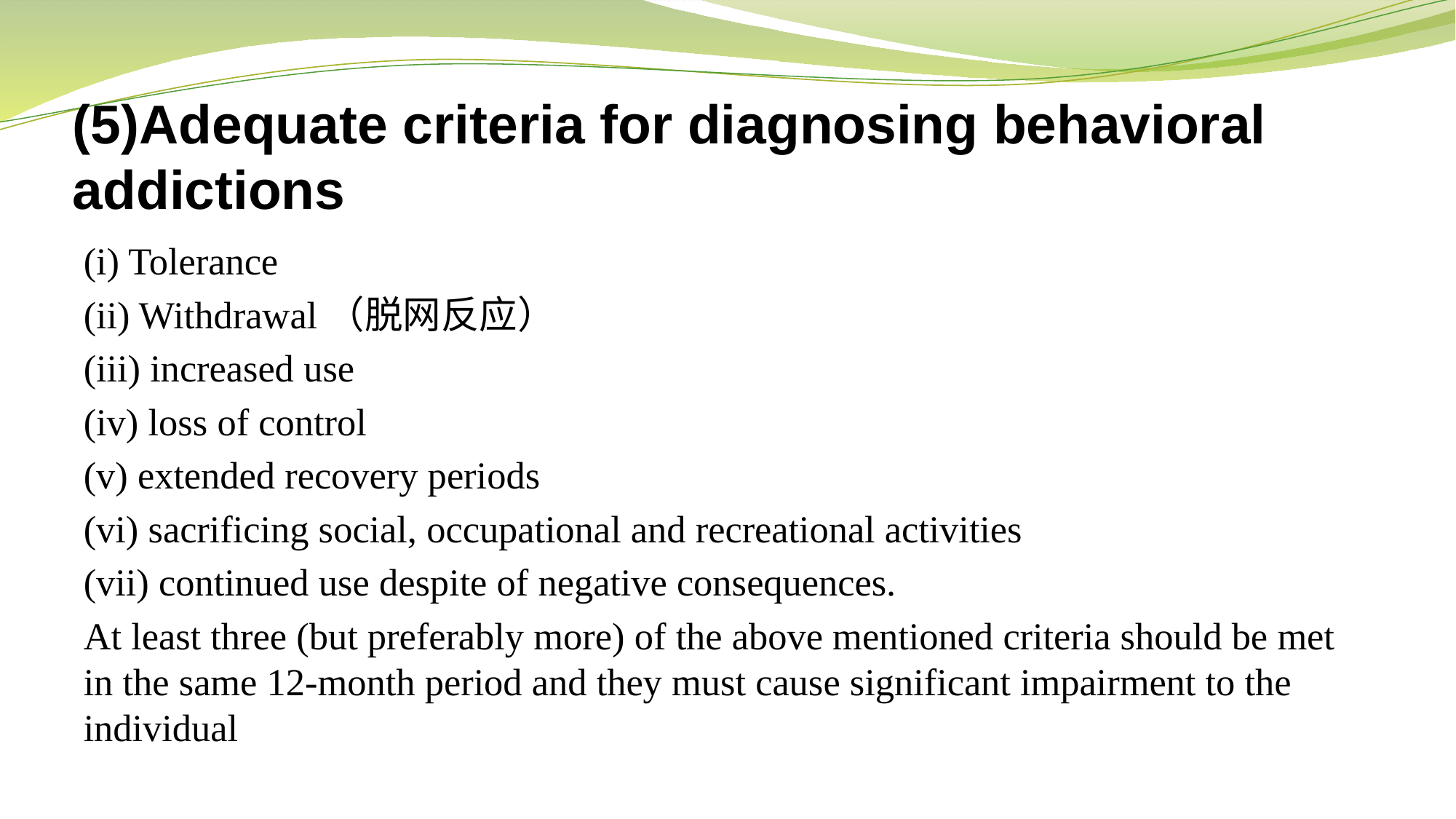

# (5)Adequate criteria for diagnosing behavioral addictions
(i) Tolerance
(ii) Withdrawal（脱网反应）
(iii) increased use
(iv) loss of control
(v) extended recovery periods
(vi) sacrificing social, occupational and recreational activities
(vii) continued use despite of negative consequences.
At least three (but preferably more) of the above mentioned criteria should be met in the same 12-month period and they must cause significant impairment to the individual